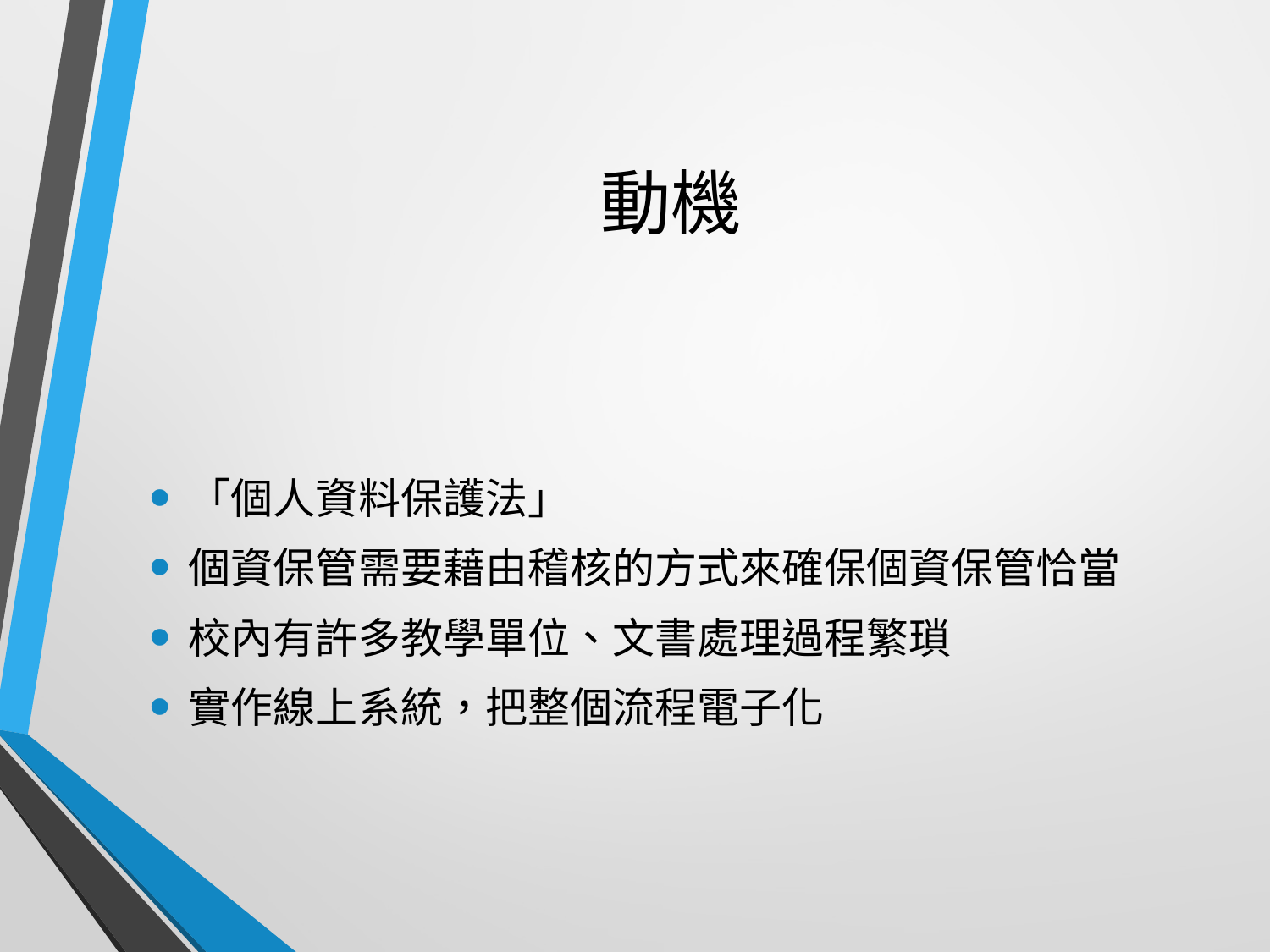

# 動機
「個人資料保護法」
個資保管需要藉由稽核的方式來確保個資保管恰當
校內有許多教學單位、文書處理過程繁瑣
實作線上系統，把整個流程電子化